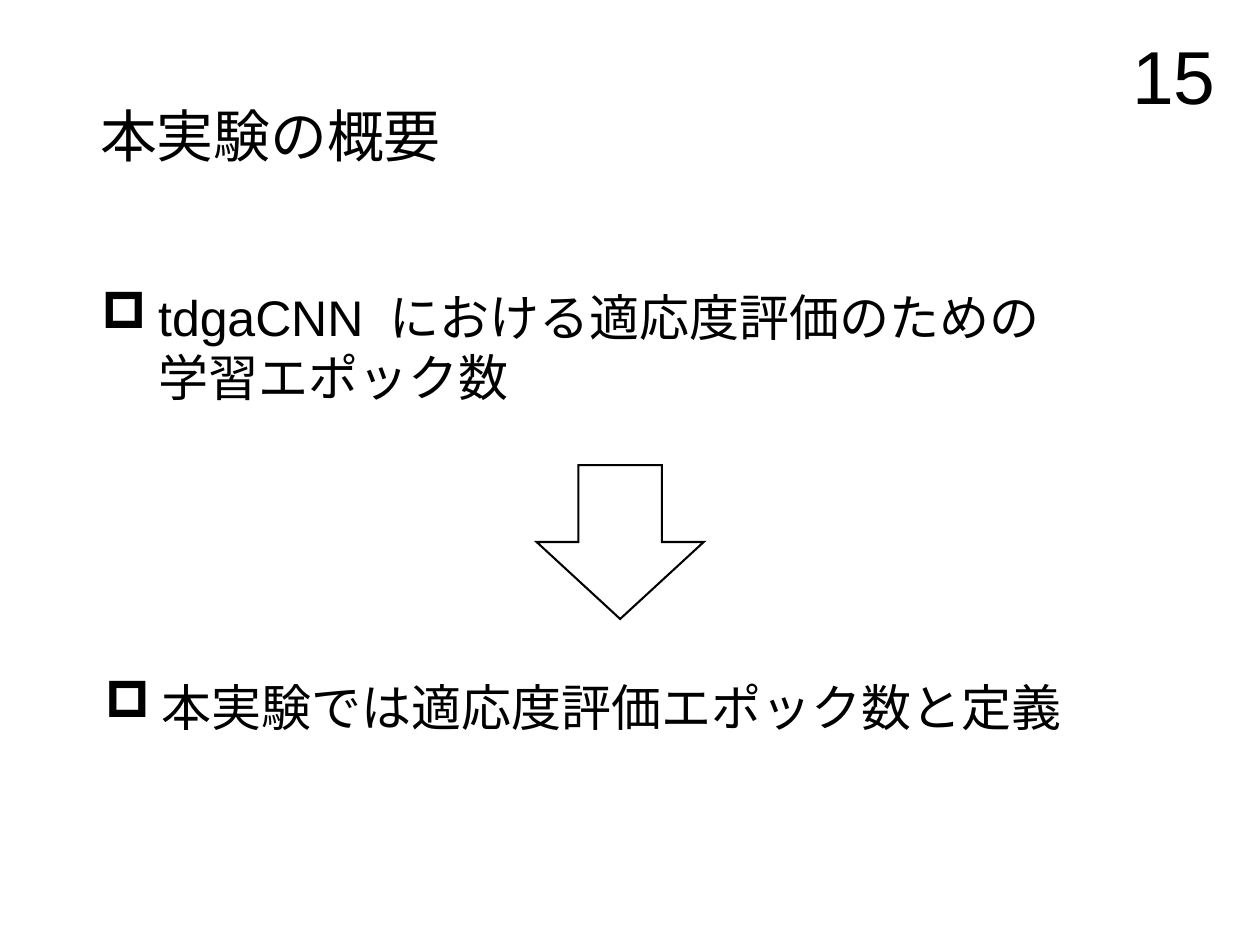

# 本実験の概要
15
tdgaCNN における適応度評価のための
学習エポック数

本実験では適応度評価エポック数と定義